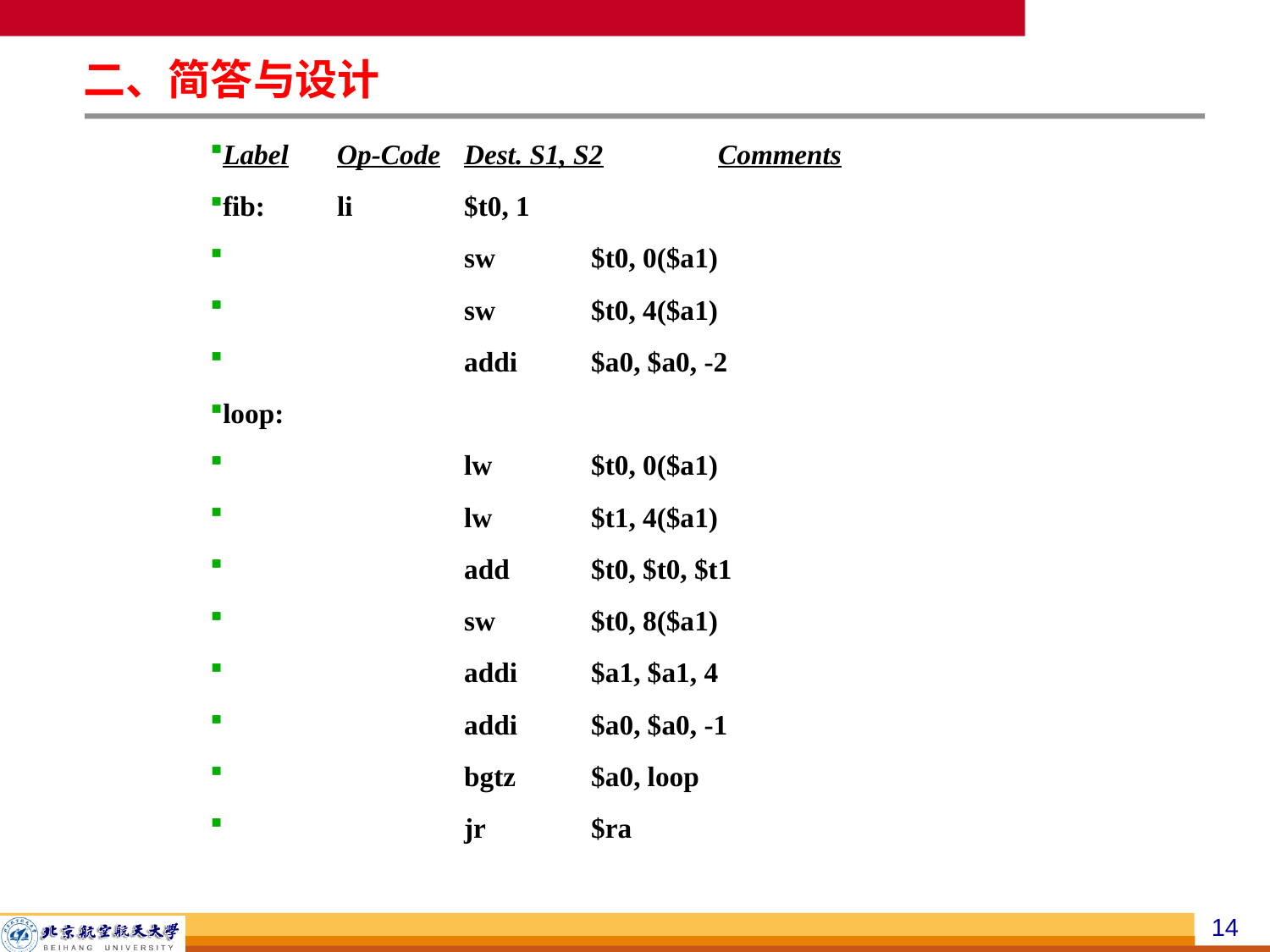

二、简答与设计
Label	Op-Code	Dest. S1, S2	Comments
fib: 	li	$t0, 1
		sw	$t0, 0($a1)
		sw	$t0, 4($a1)
		addi	$a0, $a0, -2
loop:
		lw	$t0, 0($a1)
		lw	$t1, 4($a1)
		add	$t0, $t0, $t1
		sw	$t0, 8($a1)
		addi	$a1, $a1, 4
		addi	$a0, $a0, -1
		bgtz	$a0, loop
		jr	$ra